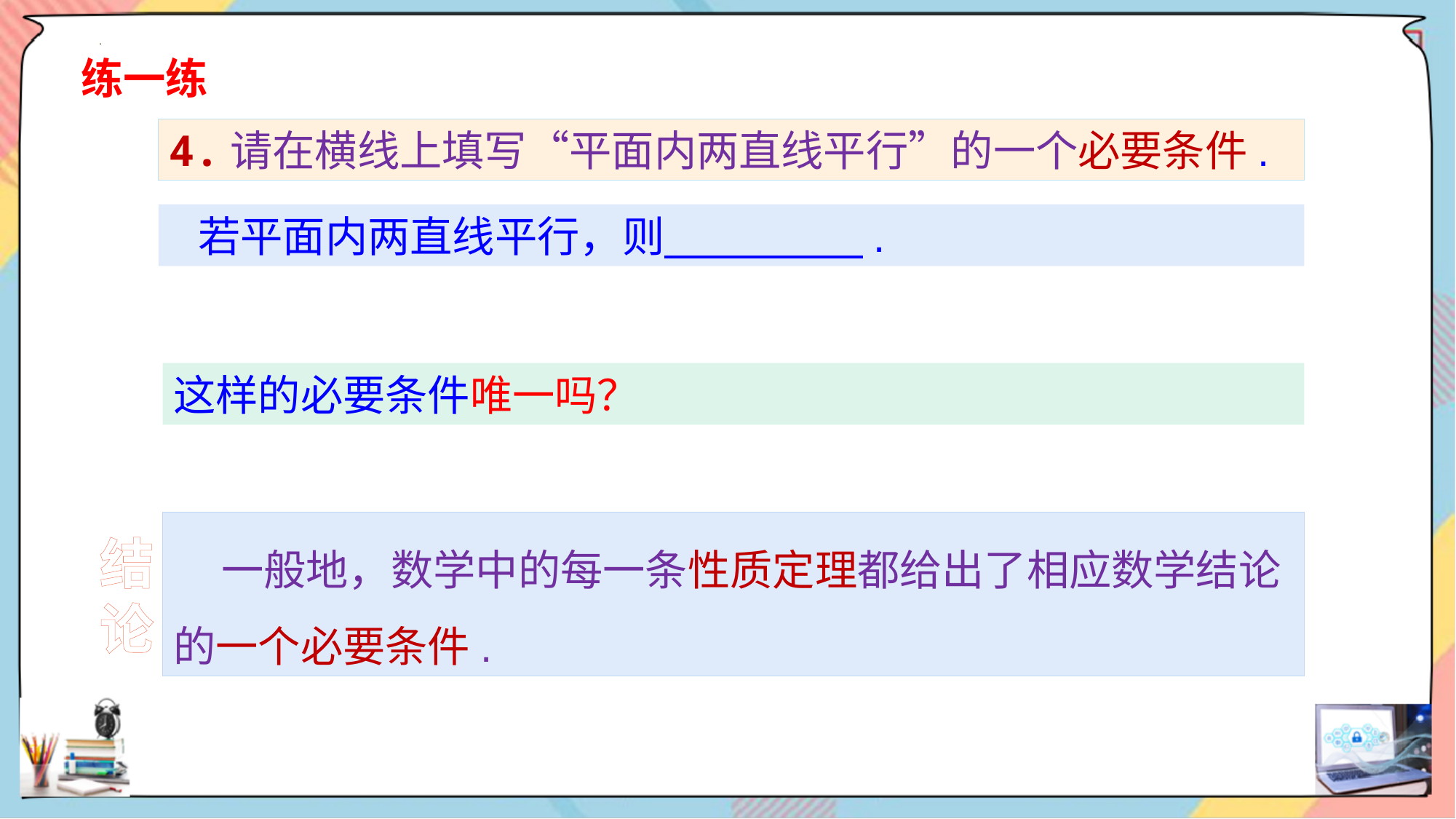

练一练
4.请在横线上填写“平面内两直线平行”的一个必要条件.
  若平面内两直线平行，则                     .
这样的必要条件唯一吗？
    一般地，数学中的每一条性质定理都给出了相应数学结论的一个必要条件.
结论